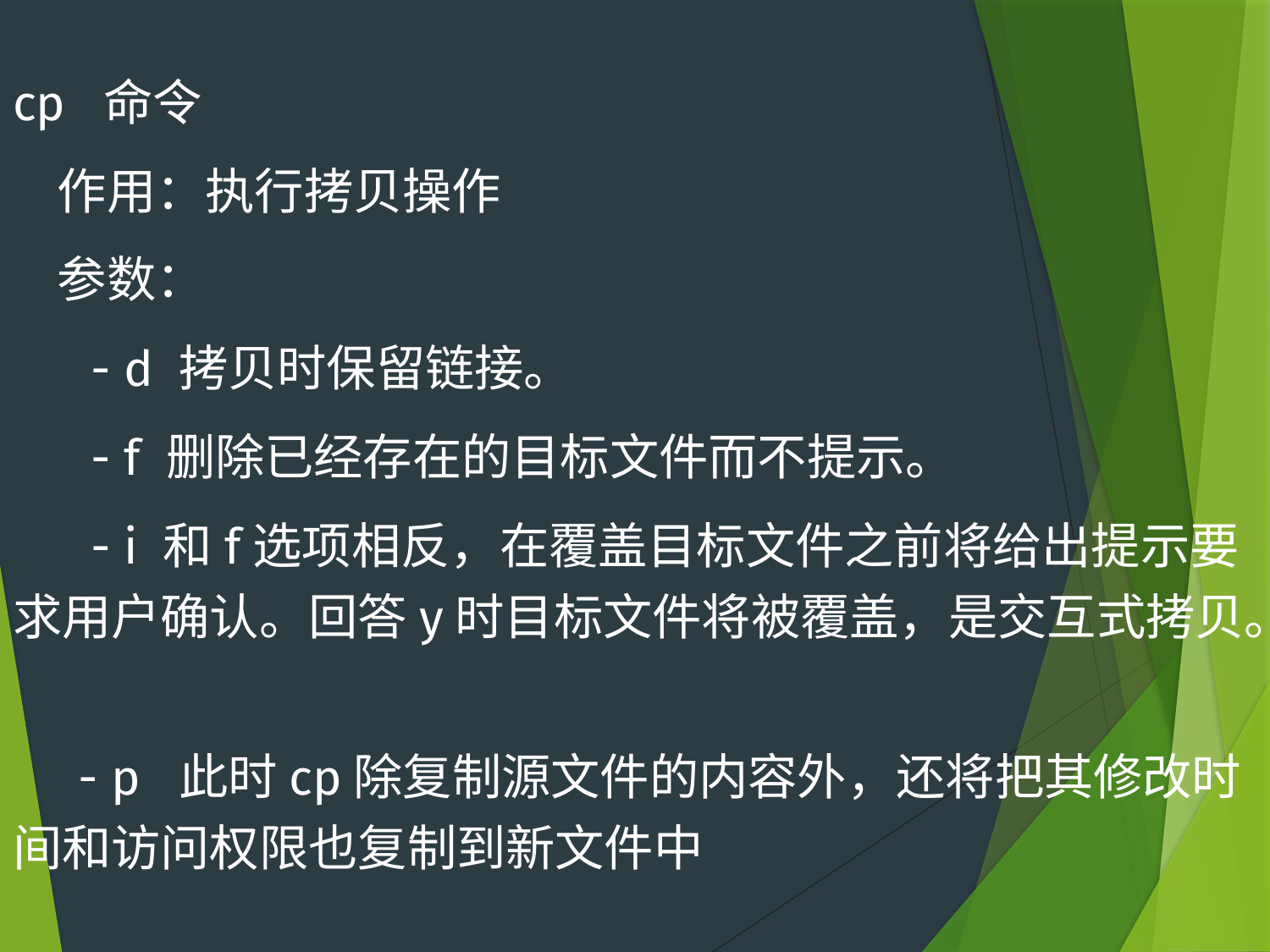

cp  命令
   作用：执行拷贝操作
   参数：
      - d 拷贝时保留链接。
      - f 删除已经存在的目标文件而不提示。
      - i 和f选项相反，在覆盖目标文件之前将给出提示要求用户确认。回答y时目标文件将被覆盖，是交互式拷贝。
     - p  此时cp除复制源文件的内容外，还将把其修改时间和访问权限也复制到新文件中